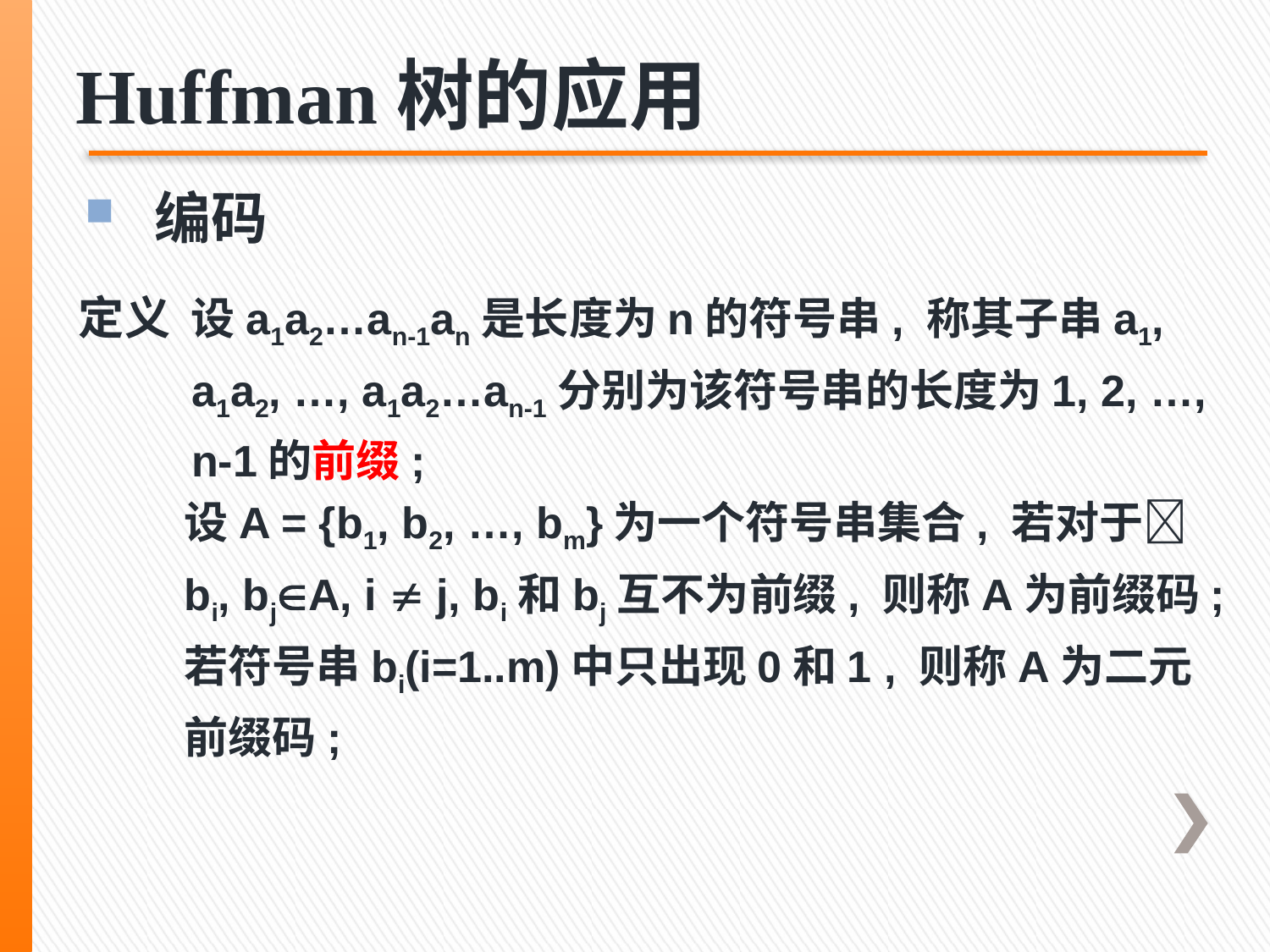

Huffman树的应用
  编码
定义  设a1a2…an-1an是长度为n的符号串, 称其子串a1, a1a2, …, a1a2…an-1分别为该符号串的长度为1, 2, …, n-1的前缀;
设A = {b1, b2, …, bm}为一个符号串集合, 若对于∀bi, bj∈A, i ≠ j, bi和bj互不为前缀, 则称A为前缀码;
若符号串bi(i=1..m)中只出现0和1 , 则称A为二元前缀码;